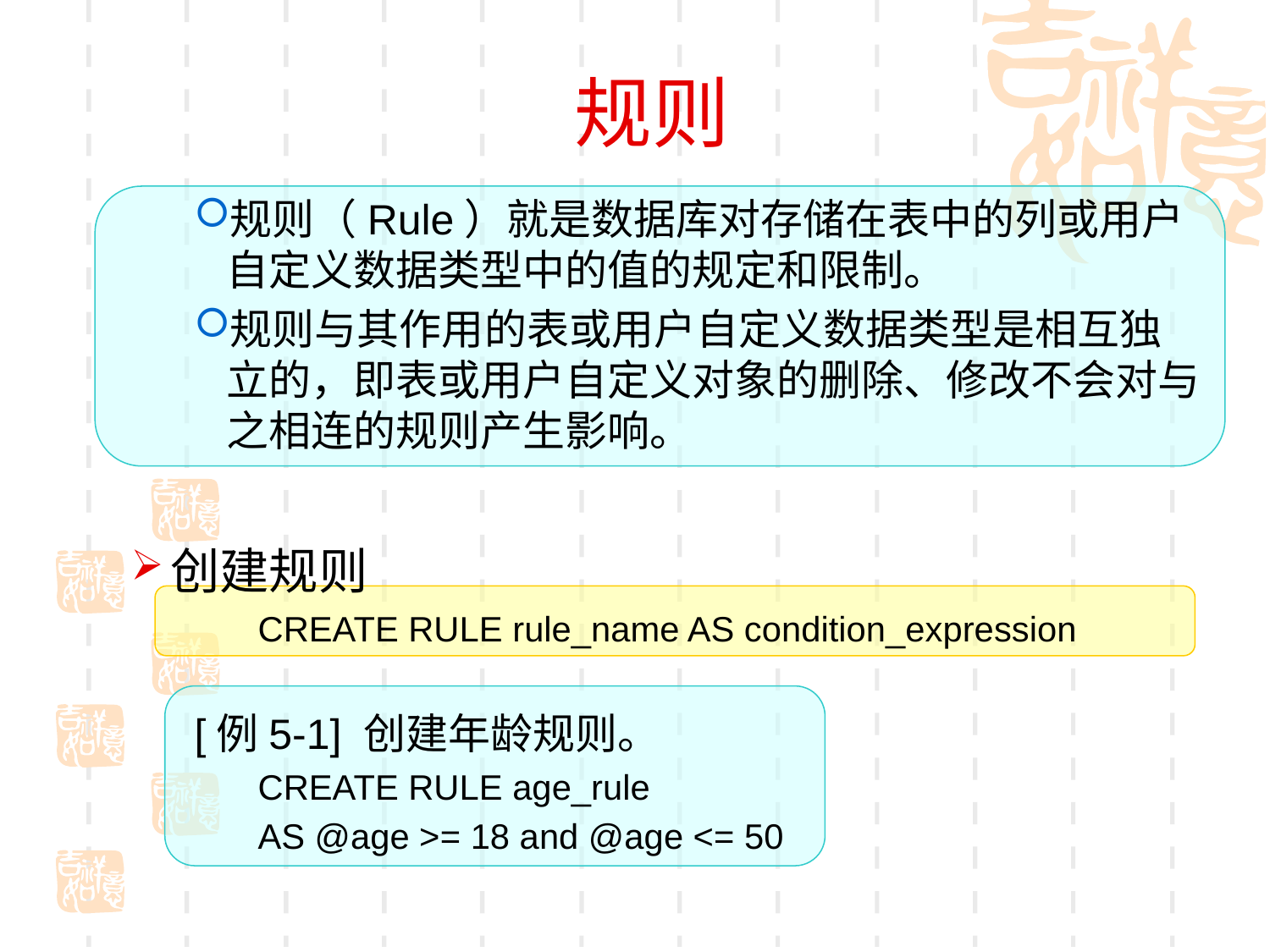

# 规则
规则（Rule）就是数据库对存储在表中的列或用户自定义数据类型中的值的规定和限制。
规则与其作用的表或用户自定义数据类型是相互独立的，即表或用户自定义对象的删除、修改不会对与之相连的规则产生影响。

创建规则
CREATE RULE rule_name AS condition_expression

[例5-1] 创建年龄规则。
CREATE RULE age_rule
AS @age >= 18 and @age <= 50